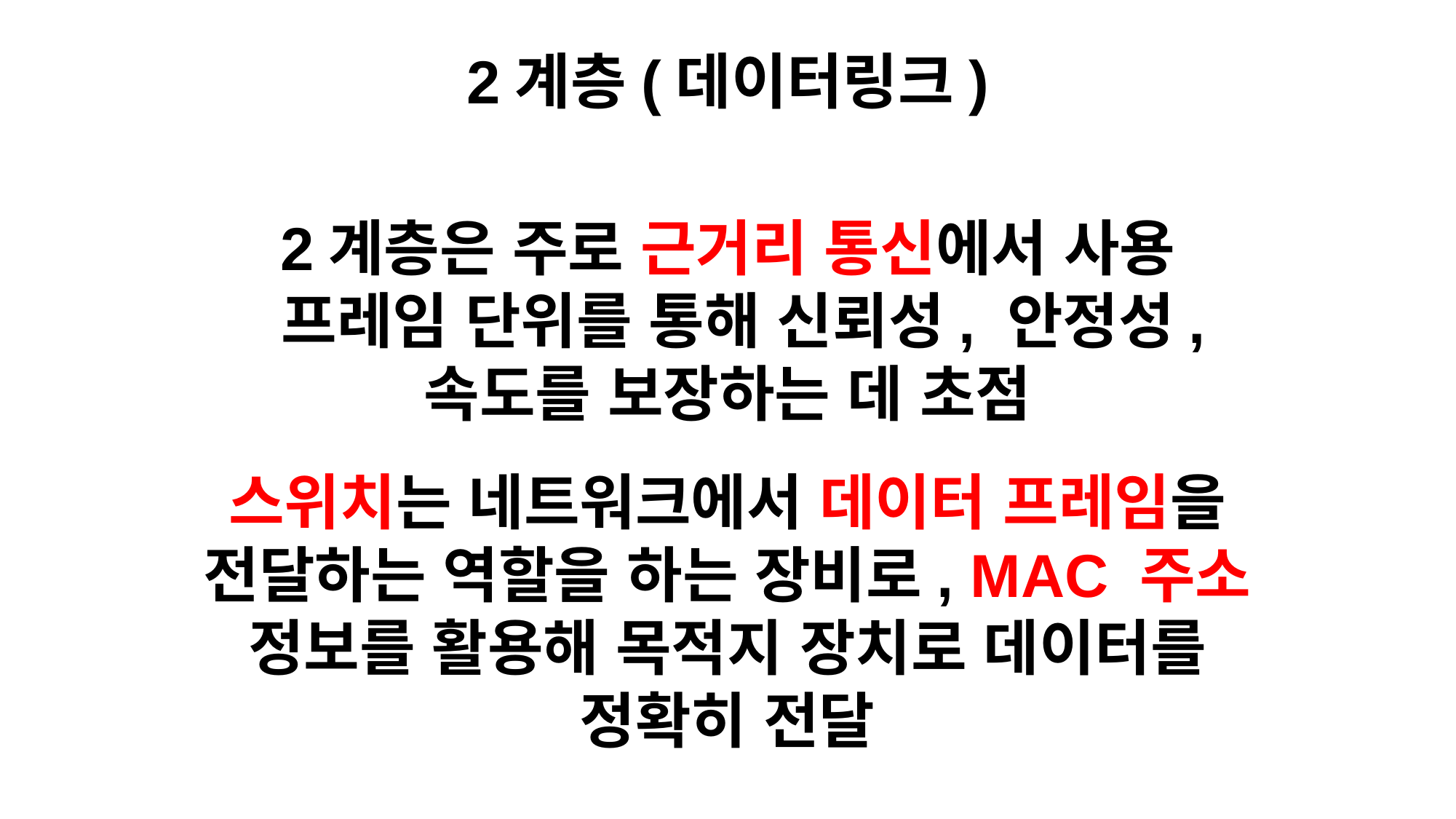

2계층(데이터링크)
2계층은 주로 근거리 통신에서 사용
 프레임 단위를 통해 신뢰성, 안정성, 속도를 보장하는 데 초점
스위치는 네트워크에서 데이터 프레임을 전달하는 역할을 하는 장비로, MAC 주소 정보를 활용해 목적지 장치로 데이터를 정확히 전달